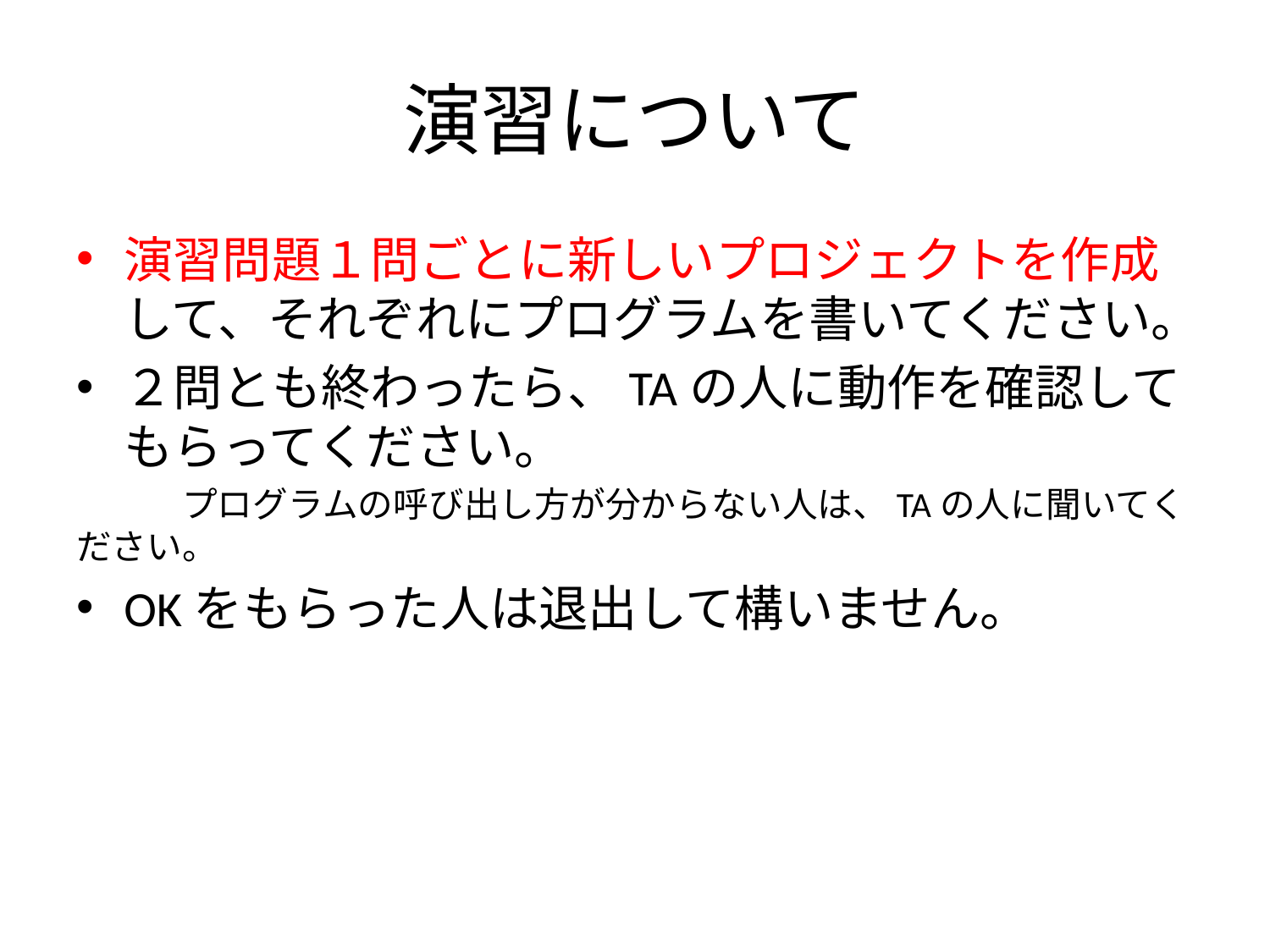

# 演習について
演習問題１問ごとに新しいプロジェクトを作成して、それぞれにプログラムを書いてください。
２問とも終わったら、TAの人に動作を確認してもらってください。
　　　プログラムの呼び出し方が分からない人は、TAの人に聞いてください。
OKをもらった人は退出して構いません。